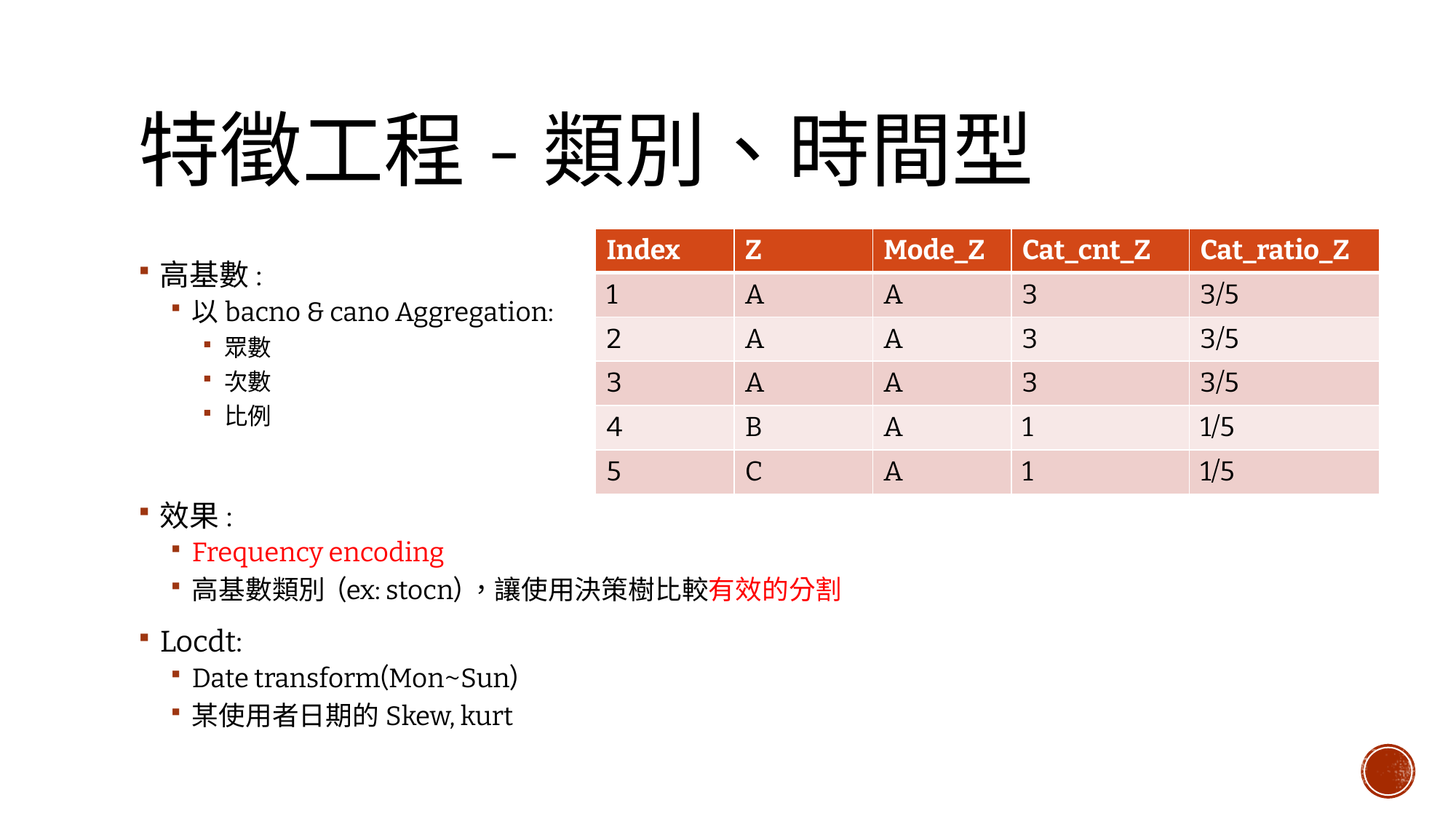

# 特徵工程-類別、時間型
| Index | Z | Mode\_Z | Cat\_cnt\_Z | Cat\_ratio\_Z |
| --- | --- | --- | --- | --- |
| 1 | A | A | 3 | 3/5 |
| 2 | A | A | 3 | 3/5 |
| 3 | A | A | 3 | 3/5 |
| 4 | B | A | 1 | 1/5 |
| 5 | C | A | 1 | 1/5 |
高基數:
以bacno & cano Aggregation:
眾數
次數
比例

效果:
Frequency encoding
高基數類別 (ex: stocn)，讓使用決策樹比較有效的分割
Locdt:
Date transform(Mon~Sun)
某使用者日期的Skew, kurt